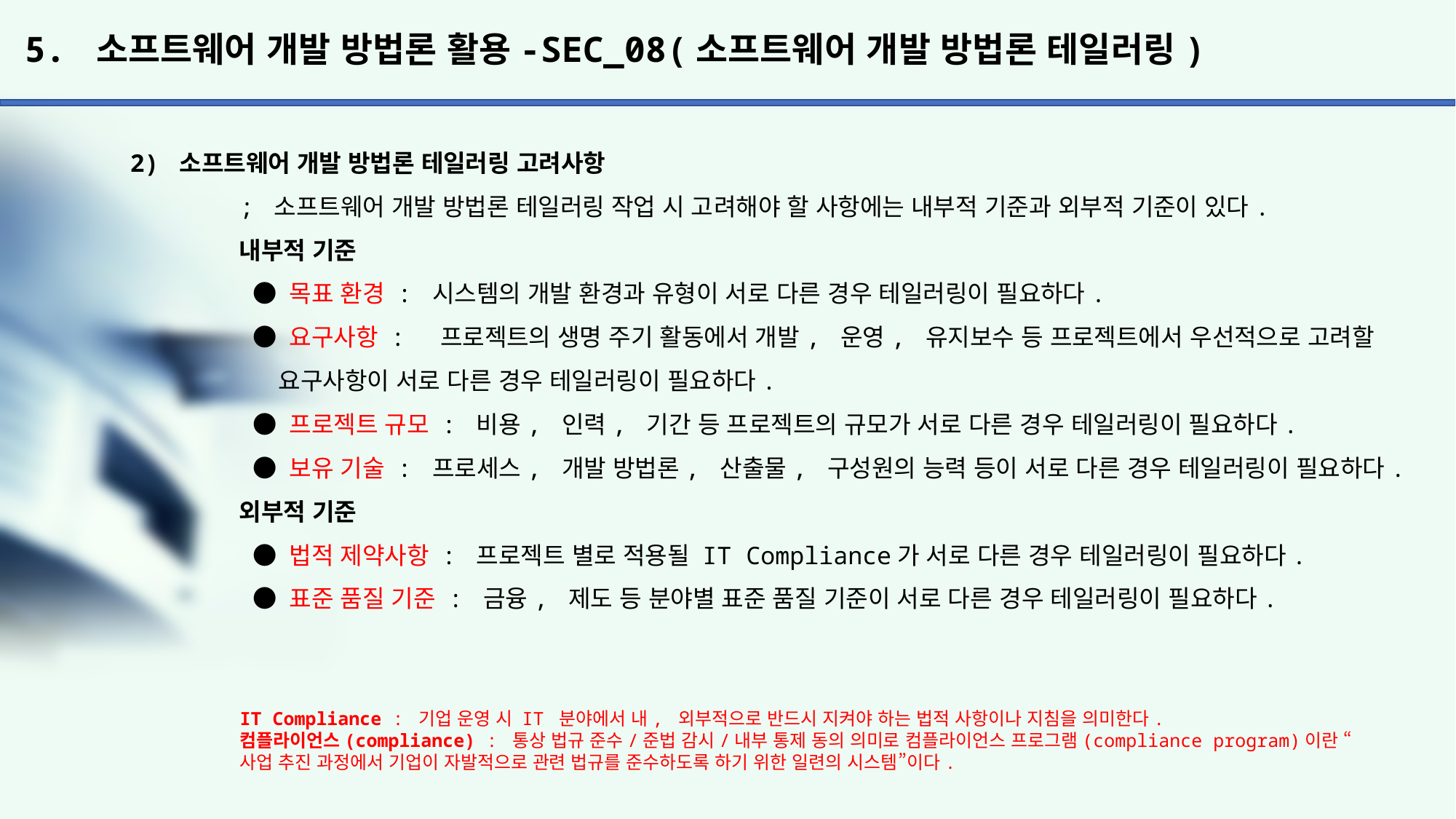

# 5. 소프트웨어 개발 방법론 활용-SEC_08(소프트웨어 개발 방법론 테일러링)
2) 소프트웨어 개발 방법론 테일러링 고려사항
	; 소프트웨어 개발 방법론 테일러링 작업 시 고려해야 할 사항에는 내부적 기준과 외부적 기준이 있다.
	내부적 기준
	  ● 목표 환경 : 시스템의 개발 환경과 유형이 서로 다른 경우 테일러링이 필요하다.
	  ● 요구사항 :  프로젝트의 생명 주기 활동에서 개발, 운영, 유지보수 등 프로젝트에서 우선적으로 고려할
	     요구사항이 서로 다른 경우 테일러링이 필요하다.
	  ● 프로젝트 규모 : 비용, 인력, 기간 등 프로젝트의 규모가 서로 다른 경우 테일러링이 필요하다.
	  ● 보유 기술 : 프로세스, 개발 방법론, 산출물, 구성원의 능력 등이 서로 다른 경우 테일러링이 필요하다.
	외부적 기준
	  ● 법적 제약사항 : 프로젝트 별로 적용될 IT Compliance가 서로 다른 경우 테일러링이 필요하다.
	  ● 표준 품질 기준 : 금융, 제도 등 분야별 표준 품질 기준이 서로 다른 경우 테일러링이 필요하다.
IT Compliance : 기업 운영 시 IT 분야에서 내, 외부적으로 반드시 지켜야 하는 법적 사항이나 지침을 의미한다.
컴플라이언스(compliance) : 통상 법규 준수/준법 감시/내부 통제 동의 의미로 컴플라이언스 프로그램(compliance program)이란 “사업 추진 과정에서 기업이 자발적으로 관련 법규를 준수하도록 하기 위한 일련의 시스템”이다.